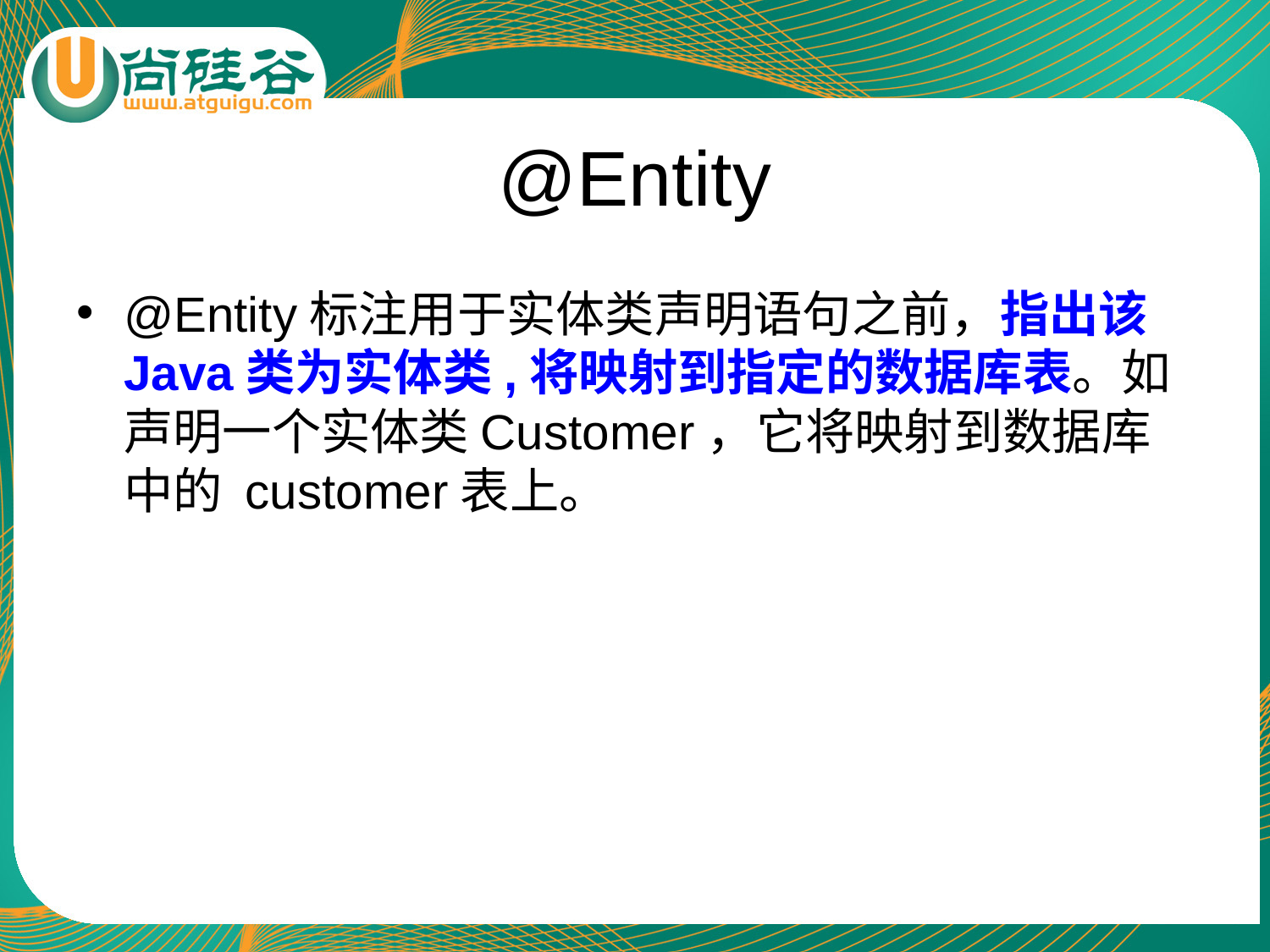

# @Entity
@Entity标注用于实体类声明语句之前，指出该Java类为实体类,将映射到指定的数据库表。如声明一个实体类Customer，它将映射到数据库中的 customer表上。